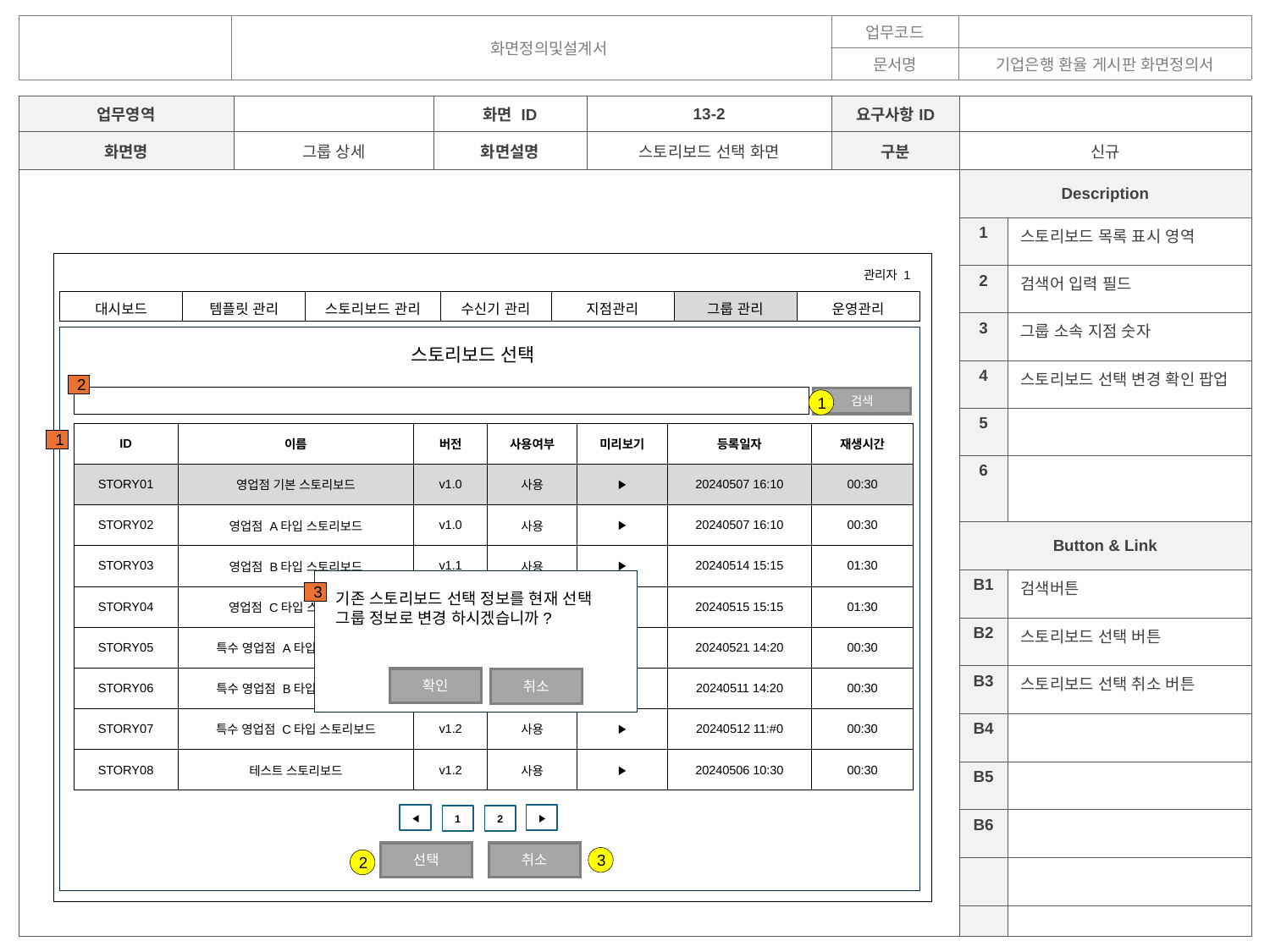

|  | 화면정의및설계서 | 업무코드 |  |
| --- | --- | --- | --- |
|  |  | 문서명 | 기업은행 환율 게시판 화면정의서 |
| 업무영역 |  | 화면 ID | 13-2 | 요구사항ID |  |  |
| --- | --- | --- | --- | --- | --- | --- |
| 화면명 | 그룹 상세 | 화면설명 | 스토리보드 선택 화면 | 구분 | 신규 |  |
|  |  |  |  |  | Description |  |
|  |  |  |  |  | 1 | 스토리보드 목록 표시 영역 |
|  |  |  |  |  | 2 | 검색어 입력 필드 |
|  |  |  |  |  | 3 | 그룹 소속 지점 숫자 |
|  |  |  |  |  | 4 | 스토리보드 선택 변경 확인 팝업 |
|  |  |  |  |  | 5 |  |
|  |  |  |  |  | 6 |  |
|  |  |  |  |  | Button & Link |  |
|  |  |  |  |  | B1 | 검색버튼 |
|  |  |  |  |  | B2 | 스토리보드 선택 버튼 |
|  |  |  |  |  | B3 | 스토리보드 선택 취소 버튼 |
|  |  |  |  |  | B4 |  |
|  |  |  |  |  | B5 |  |
|  |  |  |  |  | B6 |  |
|  |  |  |  |  |  |  |
|  |  |  |  |  |  |  |

관리자 1
| 대시보드 | 템플릿 관리 | 스토리보드 관리 | 수신기 관리 | 지점관리 | 그룹 관리 | 운영관리 |
| --- | --- | --- | --- | --- | --- | --- |

스토리보드 선택
2

검색
1
| ID | 이름 | 버전 | 사용여부 | 미리보기 | 등록일자 | 재생시간 |
| --- | --- | --- | --- | --- | --- | --- |
| STORY01 | 영업점 기본 스토리보드 | v1.0 | 사용 | ▶ | 20240507 16:10 | 00:30 |
| STORY02 | 영업점 A타입 스토리보드 | v1.0 | 사용 | ▶ | 20240507 16:10 | 00:30 |
| STORY03 | 영업점 B타입 스토리보드 | v1.1 | 사용 | ▶ | 20240514 15:15 | 01:30 |
| STORY04 | 영업점 C타입 스토리보드 | v1.1 | 사용 | ▶ | 20240515 15:15 | 01:30 |
| STORY05 | 특수 영업점 A타입 스토리보드 | v1.0 | 사용 | ▶ | 20240521 14:20 | 00:30 |
| STORY06 | 특수 영업점 B타입 스토리보드 | v1.0 | 사용 | ▶ | 20240511 14:20 | 00:30 |
| STORY07 | 특수 영업점 C타입 스토리보드 | v1.2 | 사용 | ▶ | 20240512 11:#0 | 00:30 |
| STORY08 | 테스트 스토리보드 | v1.2 | 사용 | ▶ | 20240506 10:30 | 00:30 |
1

3
기존 스토리보드 선택 정보를 현재 선택 그룹 정보로 변경 하시겠습니까?
확인
취소
◀
▶
1
2
선택
취소
3
2